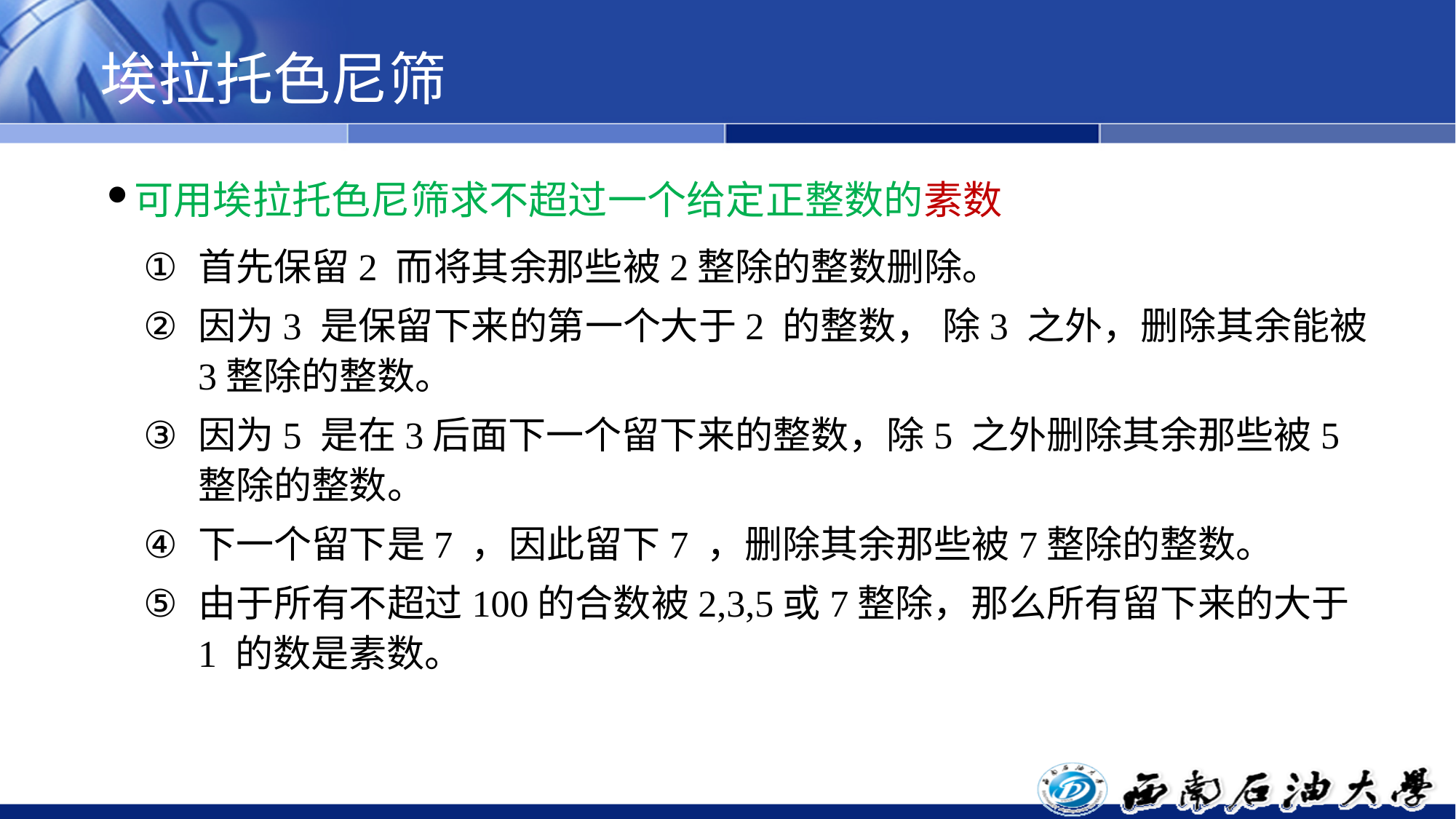

# 埃拉托色尼筛
可用埃拉托色尼筛求不超过一个给定正整数的素数
首先保留2 而将其余那些被2整除的整数删除。
因为3 是保留下来的第一个大于2 的整数， 除3 之外，删除其余能被3整除的整数。
因为5 是在3后面下一个留下来的整数，除5 之外删除其余那些被5整除的整数。
下一个留下是7 ，因此留下7 ，删除其余那些被7整除的整数。
由于所有不超过100的合数被2,3,5或7整除，那么所有留下来的大于1 的数是素数。